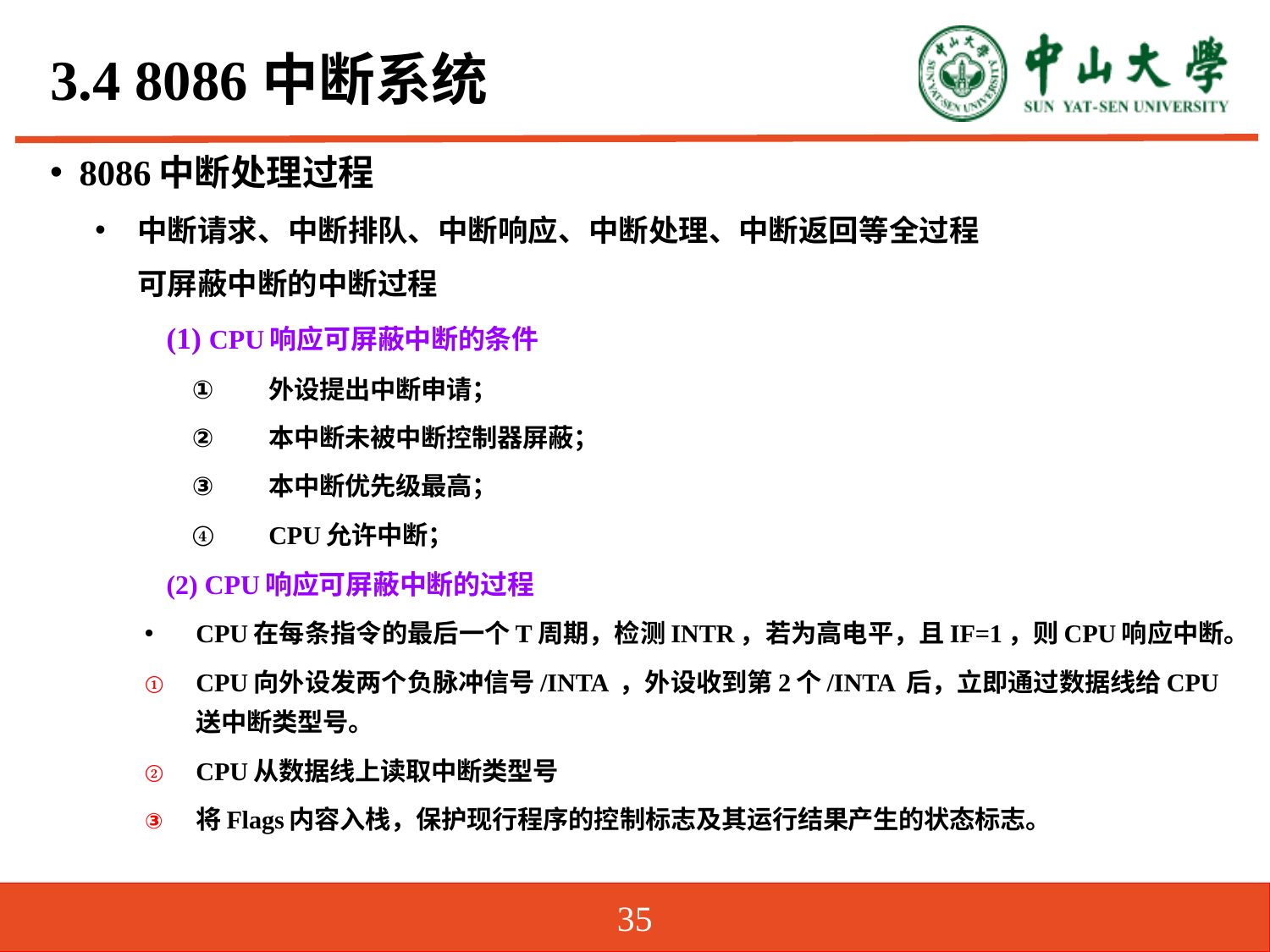

# 3.4 8086中断系统
8086中断处理过程
中断请求、中断排队、中断响应、中断处理、中断返回等全过程
可屏蔽中断的中断过程
(1) CPU响应可屏蔽中断的条件
外设提出中断申请；
本中断未被中断控制器屏蔽；
本中断优先级最高；
CPU允许中断；
(2) CPU响应可屏蔽中断的过程
CPU在每条指令的最后一个T周期，检测INTR，若为高电平，且IF=1，则CPU响应中断。
CPU向外设发两个负脉冲信号/INTA ，外设收到第2个/INTA 后，立即通过数据线给CPU送中断类型号。
CPU从数据线上读取中断类型号
将Flags内容入栈，保护现行程序的控制标志及其运行结果产生的状态标志。

35